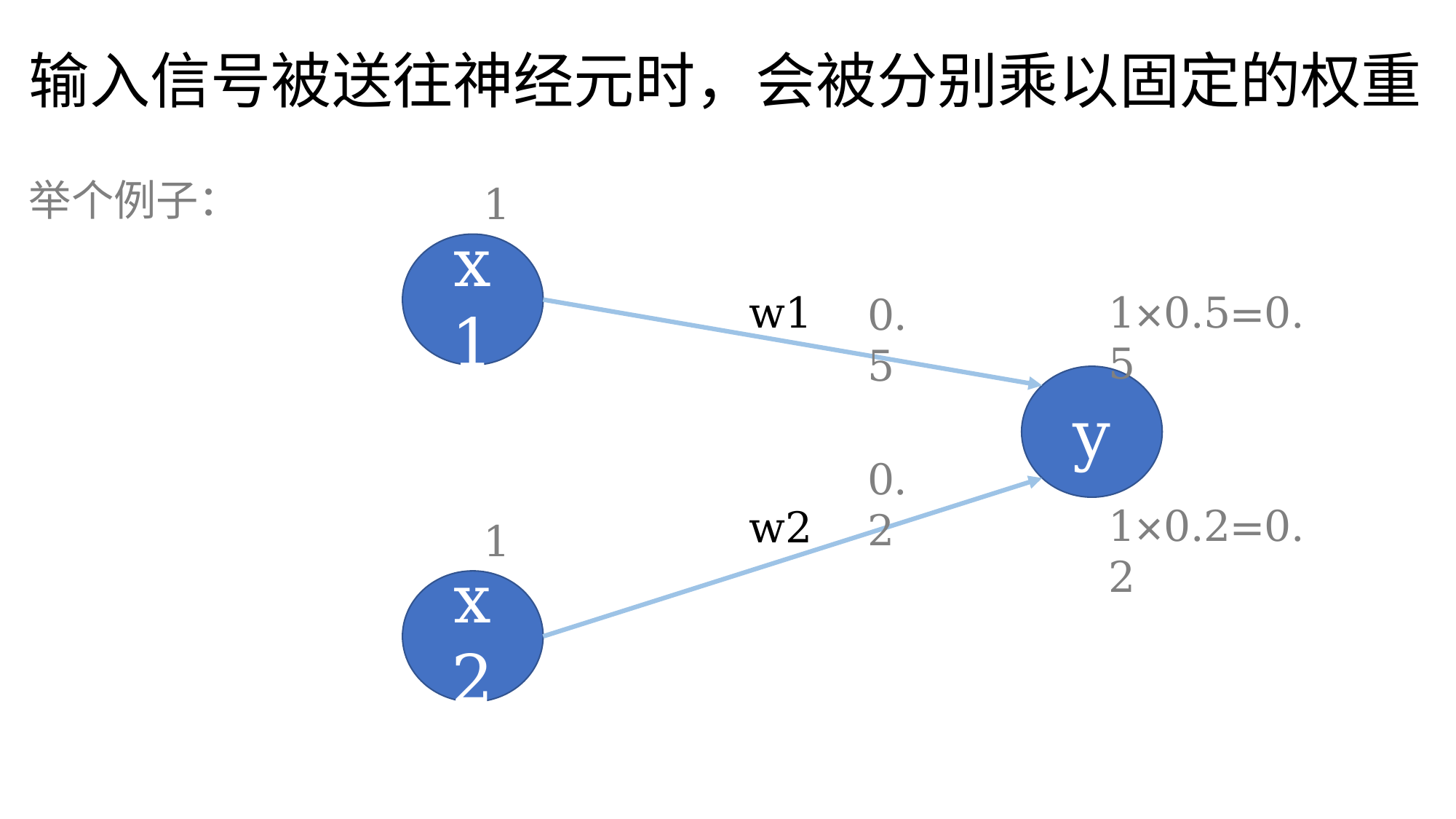

输入信号被送往神经元时，会被分别乘以固定的权重
举个例子：
1
x1
w1
w2
1×0.5=0.5
0.5
y
0.2
1×0.2=0.2
1
x2